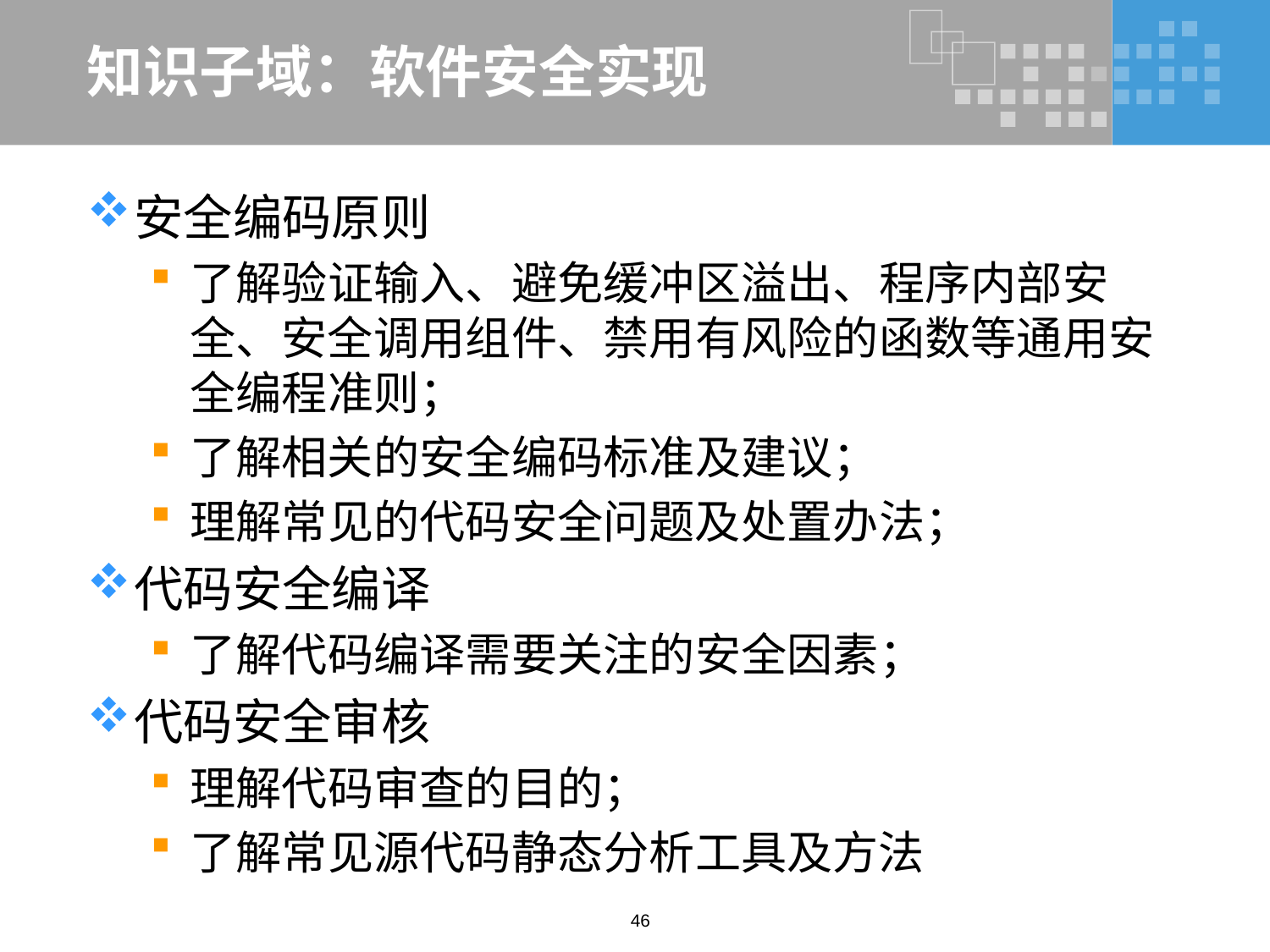

# 知识子域：软件安全实现
安全编码原则
了解验证输入、避免缓冲区溢出、程序内部安全、安全调用组件、禁用有风险的函数等通用安全编程准则；
了解相关的安全编码标准及建议；
理解常见的代码安全问题及处置办法；
代码安全编译
了解代码编译需要关注的安全因素；
代码安全审核
理解代码审查的目的；
了解常见源代码静态分析工具及方法

46